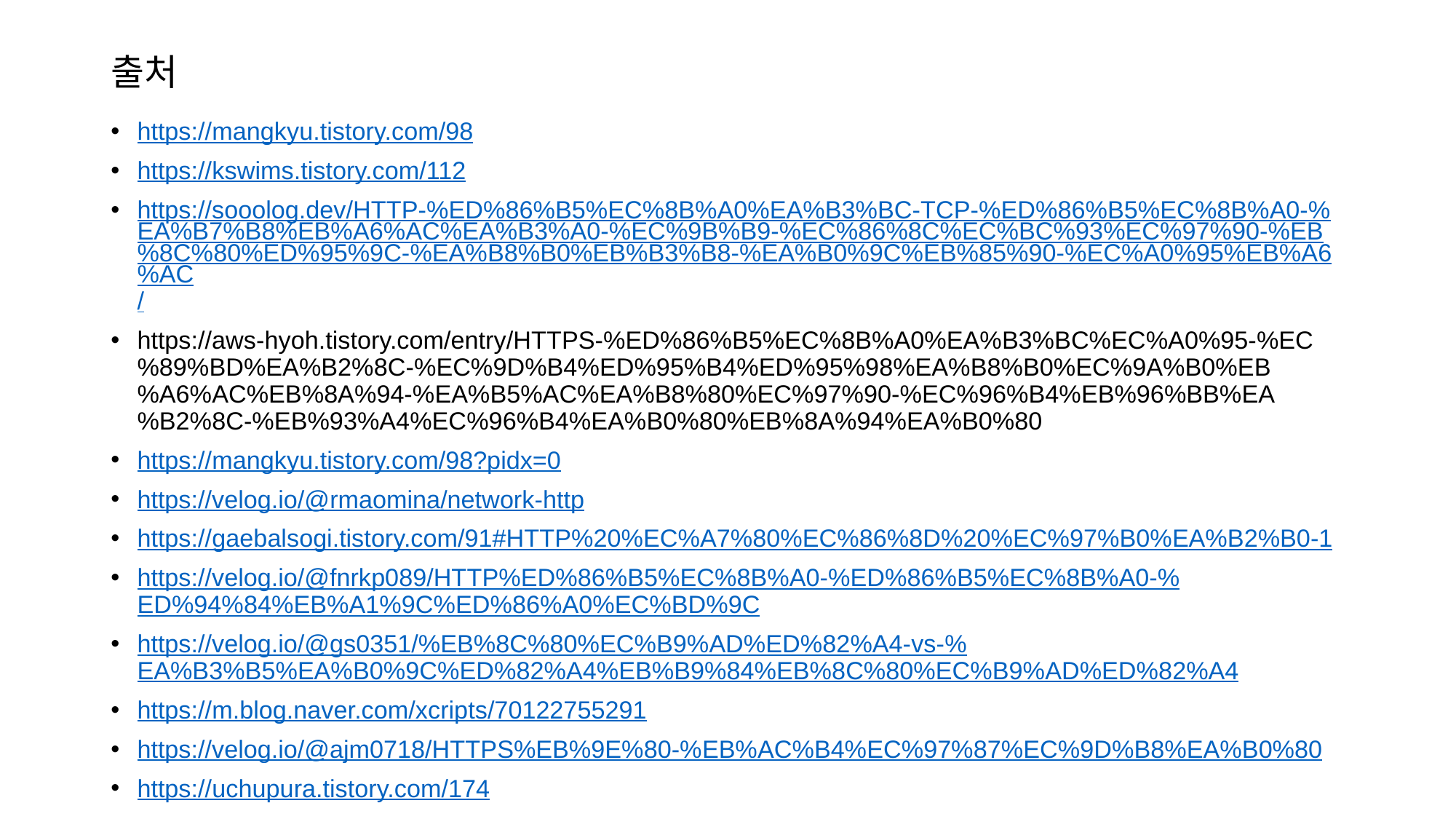

# 출처
https://mangkyu.tistory.com/98
https://kswims.tistory.com/112
https://sooolog.dev/HTTP-%ED%86%B5%EC%8B%A0%EA%B3%BC-TCP-%ED%86%B5%EC%8B%A0-%EA%B7%B8%EB%A6%AC%EA%B3%A0-%EC%9B%B9-%EC%86%8C%EC%BC%93%EC%97%90-%EB%8C%80%ED%95%9C-%EA%B8%B0%EB%B3%B8-%EA%B0%9C%EB%85%90-%EC%A0%95%EB%A6%AC/
https://aws-hyoh.tistory.com/entry/HTTPS-%ED%86%B5%EC%8B%A0%EA%B3%BC%EC%A0%95-%EC%89%BD%EA%B2%8C-%EC%9D%B4%ED%95%B4%ED%95%98%EA%B8%B0%EC%9A%B0%EB%A6%AC%EB%8A%94-%EA%B5%AC%EA%B8%80%EC%97%90-%EC%96%B4%EB%96%BB%EA%B2%8C-%EB%93%A4%EC%96%B4%EA%B0%80%EB%8A%94%EA%B0%80
https://mangkyu.tistory.com/98?pidx=0
https://velog.io/@rmaomina/network-http
https://gaebalsogi.tistory.com/91#HTTP%20%EC%A7%80%EC%86%8D%20%EC%97%B0%EA%B2%B0-1
https://velog.io/@fnrkp089/HTTP%ED%86%B5%EC%8B%A0-%ED%86%B5%EC%8B%A0-%ED%94%84%EB%A1%9C%ED%86%A0%EC%BD%9C
https://velog.io/@gs0351/%EB%8C%80%EC%B9%AD%ED%82%A4-vs-%EA%B3%B5%EA%B0%9C%ED%82%A4%EB%B9%84%EB%8C%80%EC%B9%AD%ED%82%A4
https://m.blog.naver.com/xcripts/70122755291
https://velog.io/@ajm0718/HTTPS%EB%9E%80-%EB%AC%B4%EC%97%87%EC%9D%B8%EA%B0%80
https://uchupura.tistory.com/174